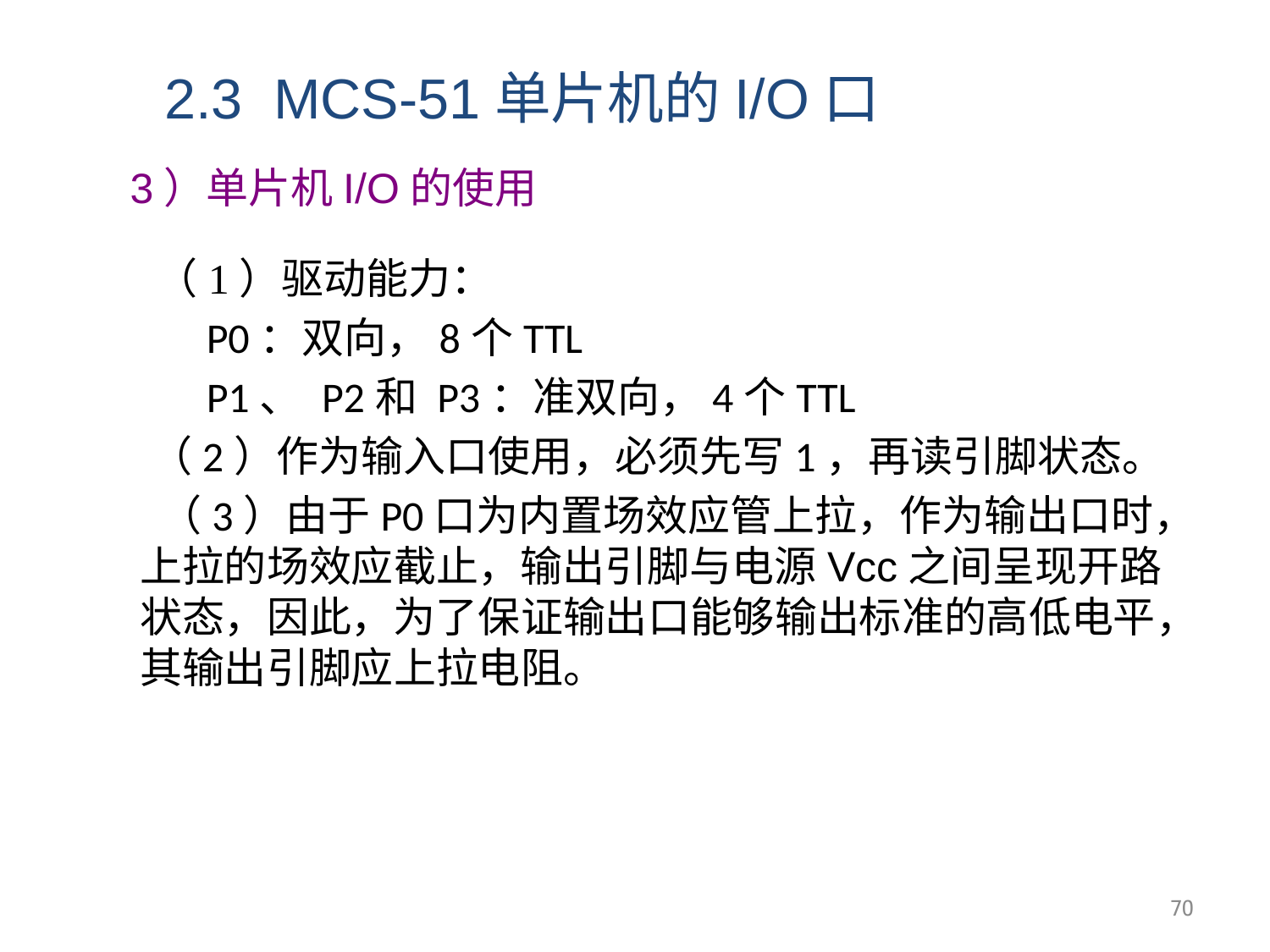

2.3  MCS-51单片机的I/O口
3）单片机I/O的使用
（1）驱动能力：
            P0：双向，8个TTL
            P1、 P2和 P3：准双向，4个TTL
     （2）作为输入口使用，必须先写1，再读引脚状态。
	 （3）由于P0口为内置场效应管上拉，作为输出口时，上拉的场效应截止，输出引脚与电源Vcc之间呈现开路状态，因此，为了保证输出口能够输出标准的高低电平，其输出引脚应上拉电阻。
70